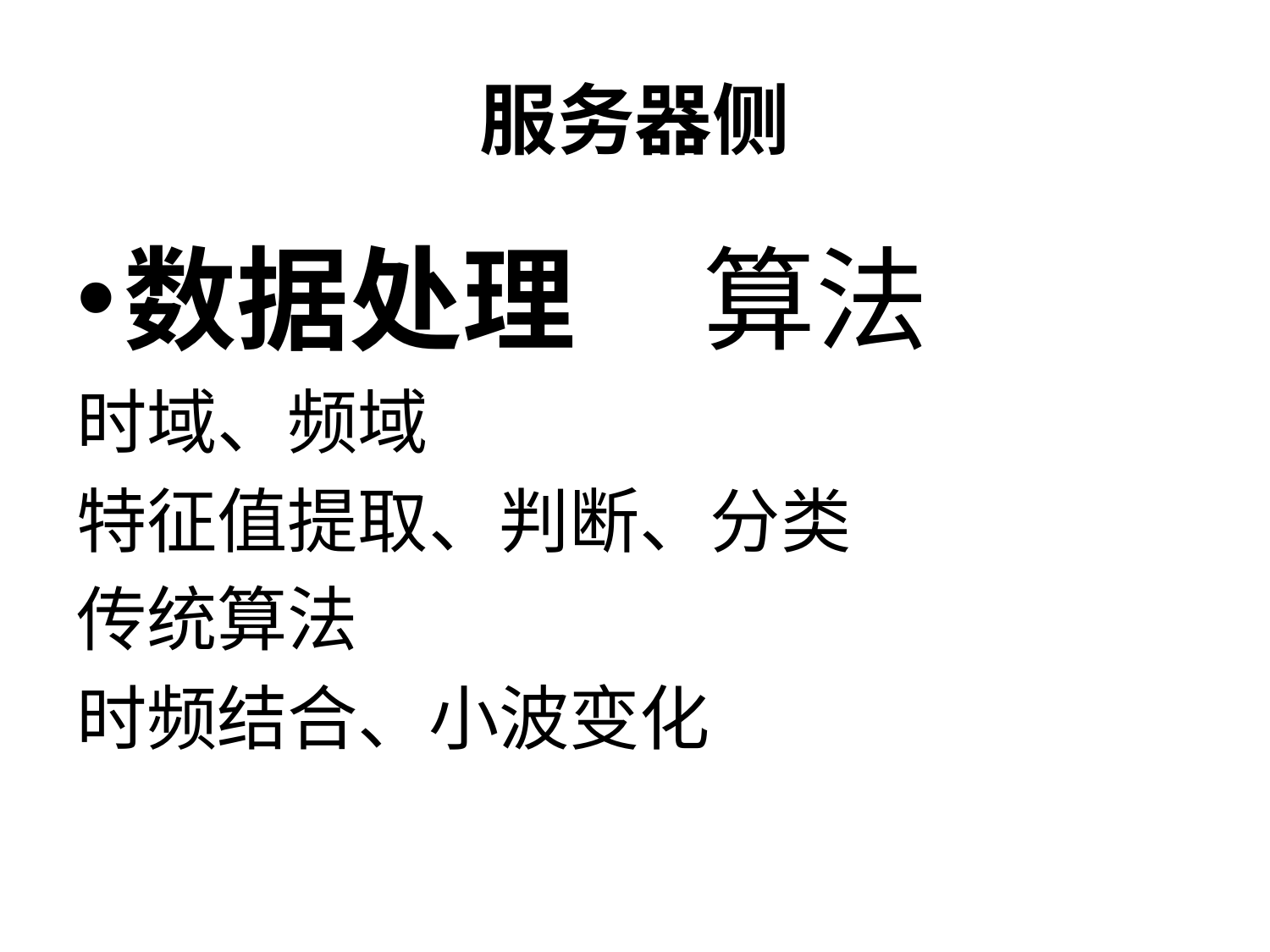

# 服务器侧
数据处理     算法
时域、频域
特征值提取、判断、分类
传统算法
时频结合、小波变化